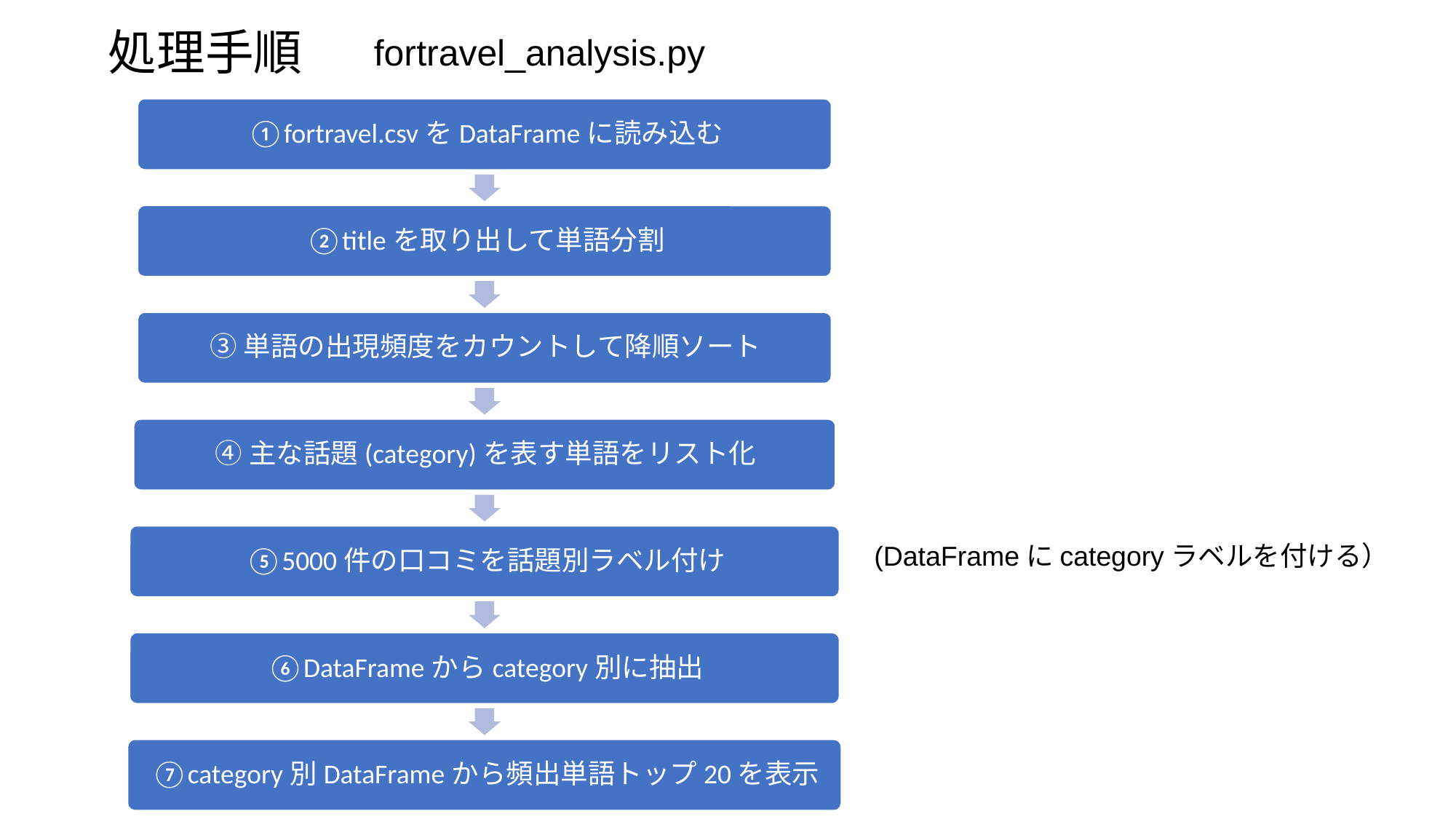

処理手順
fortravel_analysis.py
①fortravel.csvをDataFrameに読み込む

②titleを取り出して単語分割

③単語の出現頻度をカウントして降順ソート

④主な話題(category)を表す単語をリスト化

⑤5000件の口コミを話題別ラベル付け

⑥DataFrameからcategory別に抽出

⑦category別DataFrameから頻出単語トップ20を表示
(DataFrameにcategoryラベルを付ける）